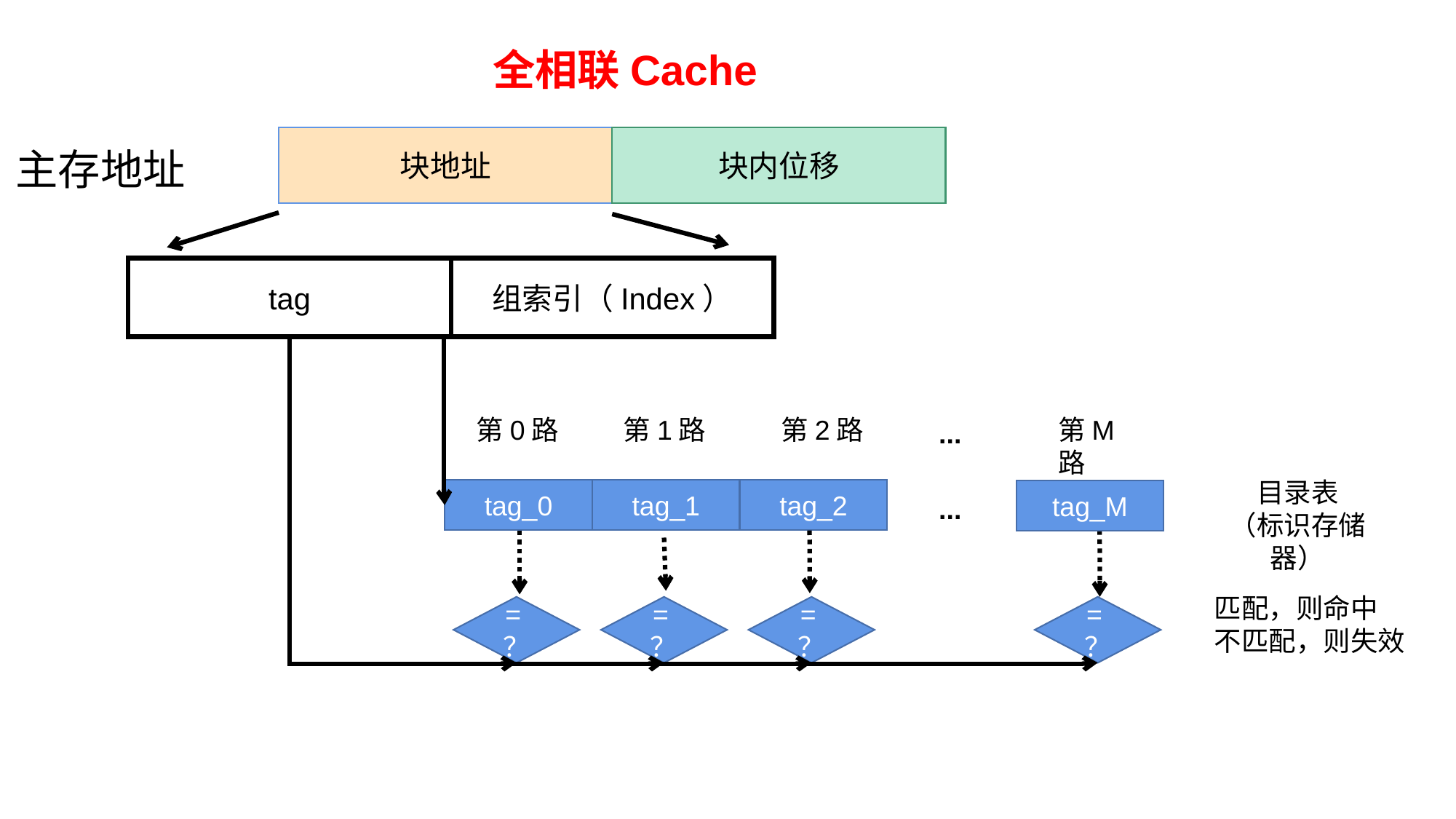

全相联Cache
块地址
块内位移
主存地址
tag
组索引（Index）
第0路
第1路
第2路
第M路
...
目录表
（标识存储器）
tag_0
tag_1
tag_2
tag_M
...
匹配，则命中
不匹配，则失效
=？
=？
=？
=？